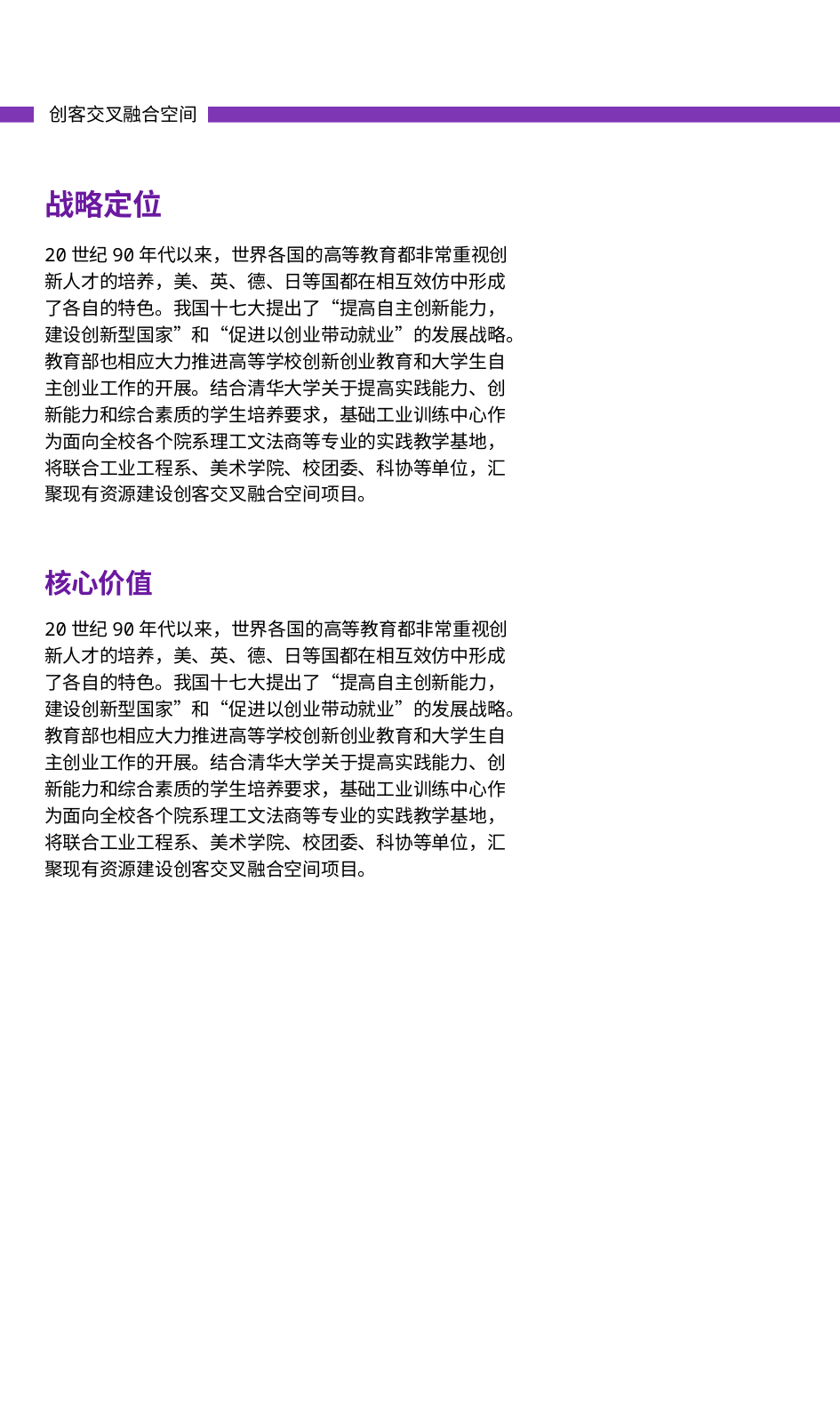

创客交叉融合空间
战略定位
20世纪90年代以来，世界各国的高等教育都非常重视创新人才的培养，美、英、德、日等国都在相互效仿中形成了各自的特色。我国十七大提出了“提高自主创新能力，建设创新型国家”和“促进以创业带动就业”的发展战略。教育部也相应大力推进高等学校创新创业教育和大学生自主创业工作的开展。结合清华大学关于提高实践能力、创新能力和综合素质的学生培养要求，基础工业训练中心作为面向全校各个院系理工文法商等专业的实践教学基地，将联合工业工程系、美术学院、校团委、科协等单位，汇聚现有资源建设创客交叉融合空间项目。
核心价值
20世纪90年代以来，世界各国的高等教育都非常重视创新人才的培养，美、英、德、日等国都在相互效仿中形成了各自的特色。我国十七大提出了“提高自主创新能力，建设创新型国家”和“促进以创业带动就业”的发展战略。教育部也相应大力推进高等学校创新创业教育和大学生自主创业工作的开展。结合清华大学关于提高实践能力、创新能力和综合素质的学生培养要求，基础工业训练中心作为面向全校各个院系理工文法商等专业的实践教学基地，将联合工业工程系、美术学院、校团委、科协等单位，汇聚现有资源建设创客交叉融合空间项目。